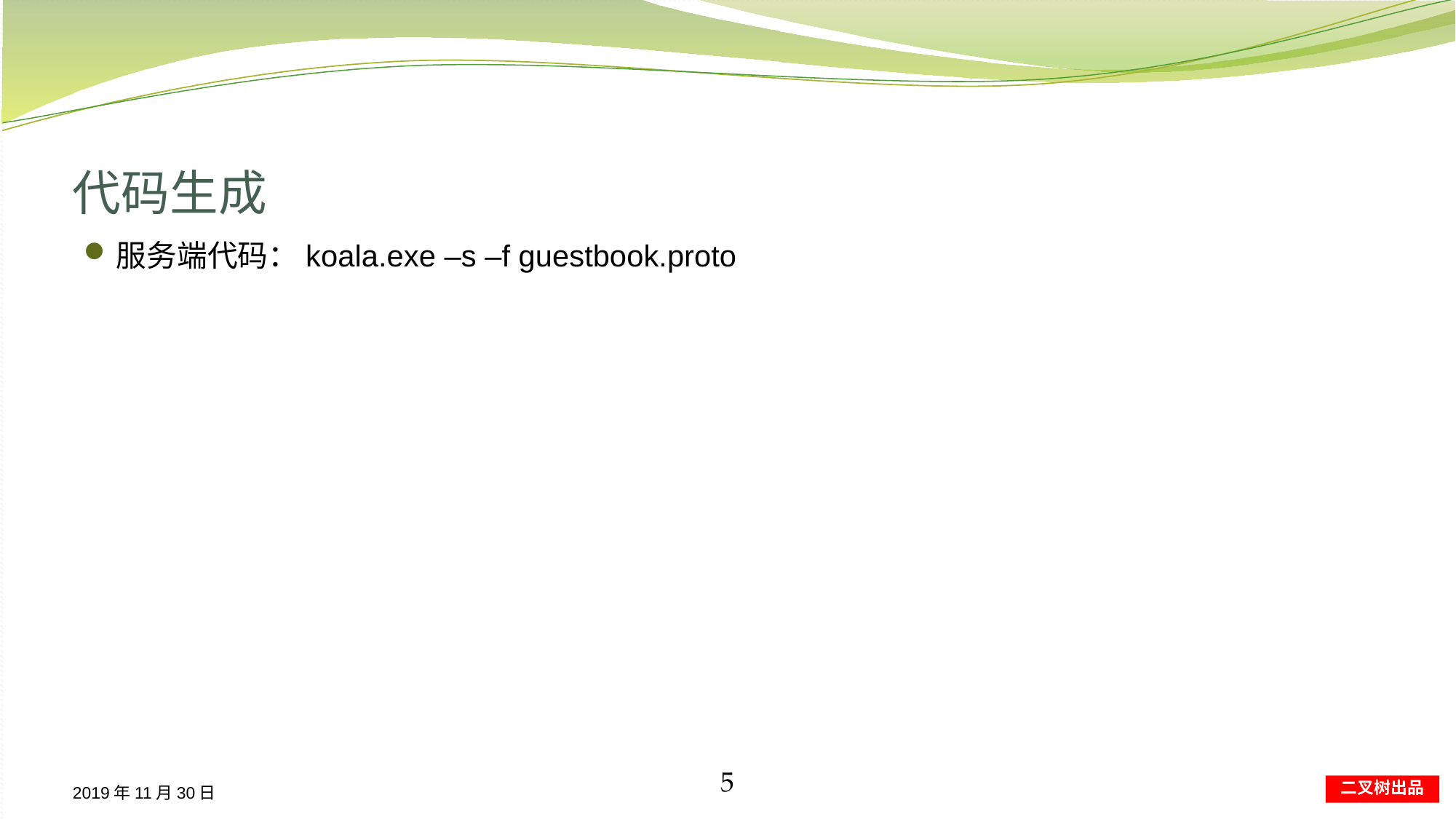

# 代码生成
服务端代码：koala.exe –s –f guestbook.proto
2019年11月30日
5
二叉树出品